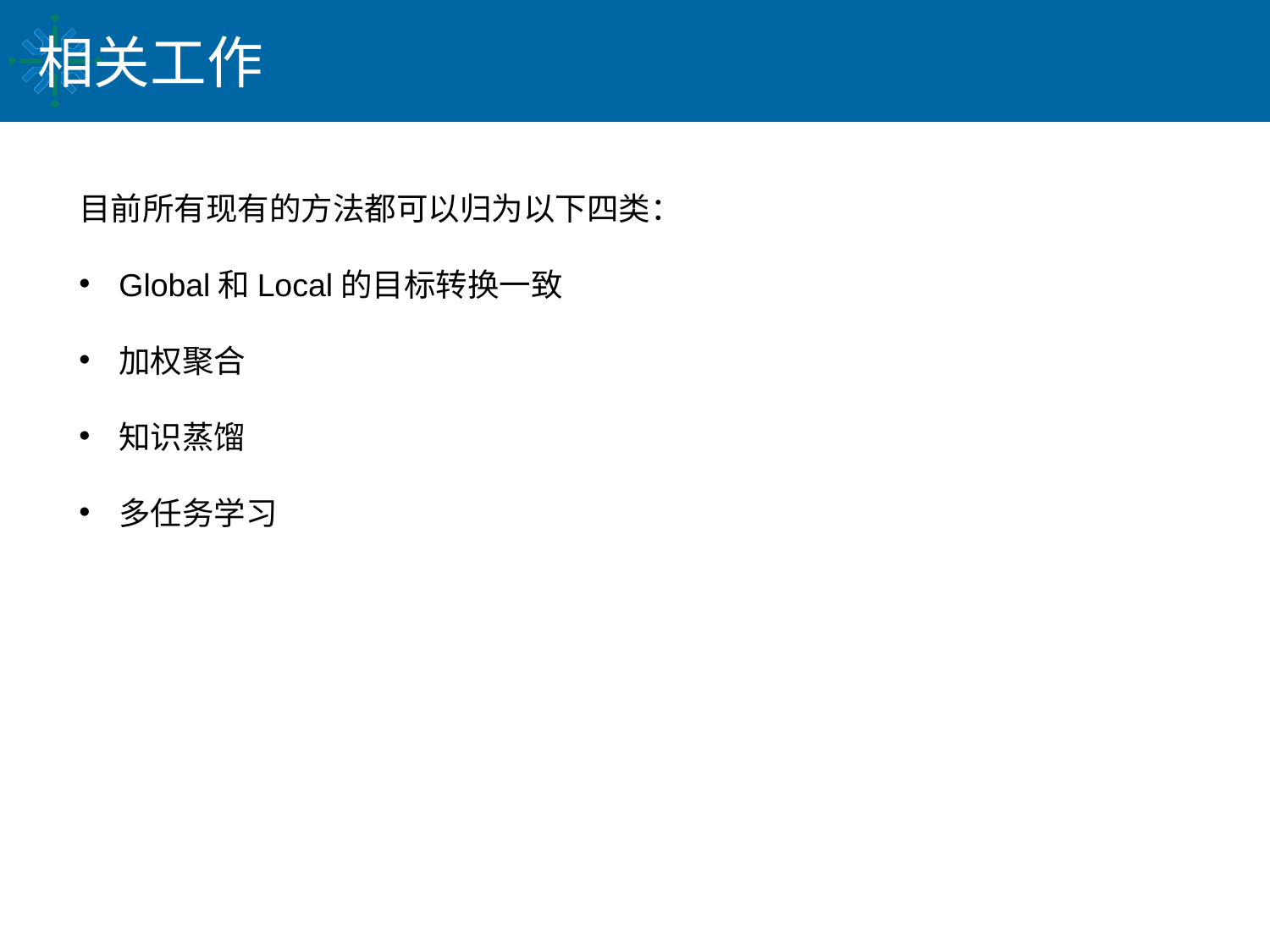

# 相关工作
目前所有现有的方法都可以归为以下四类：

Global和Local的目标转换一致

加权聚合

知识蒸馏

多任务学习
5